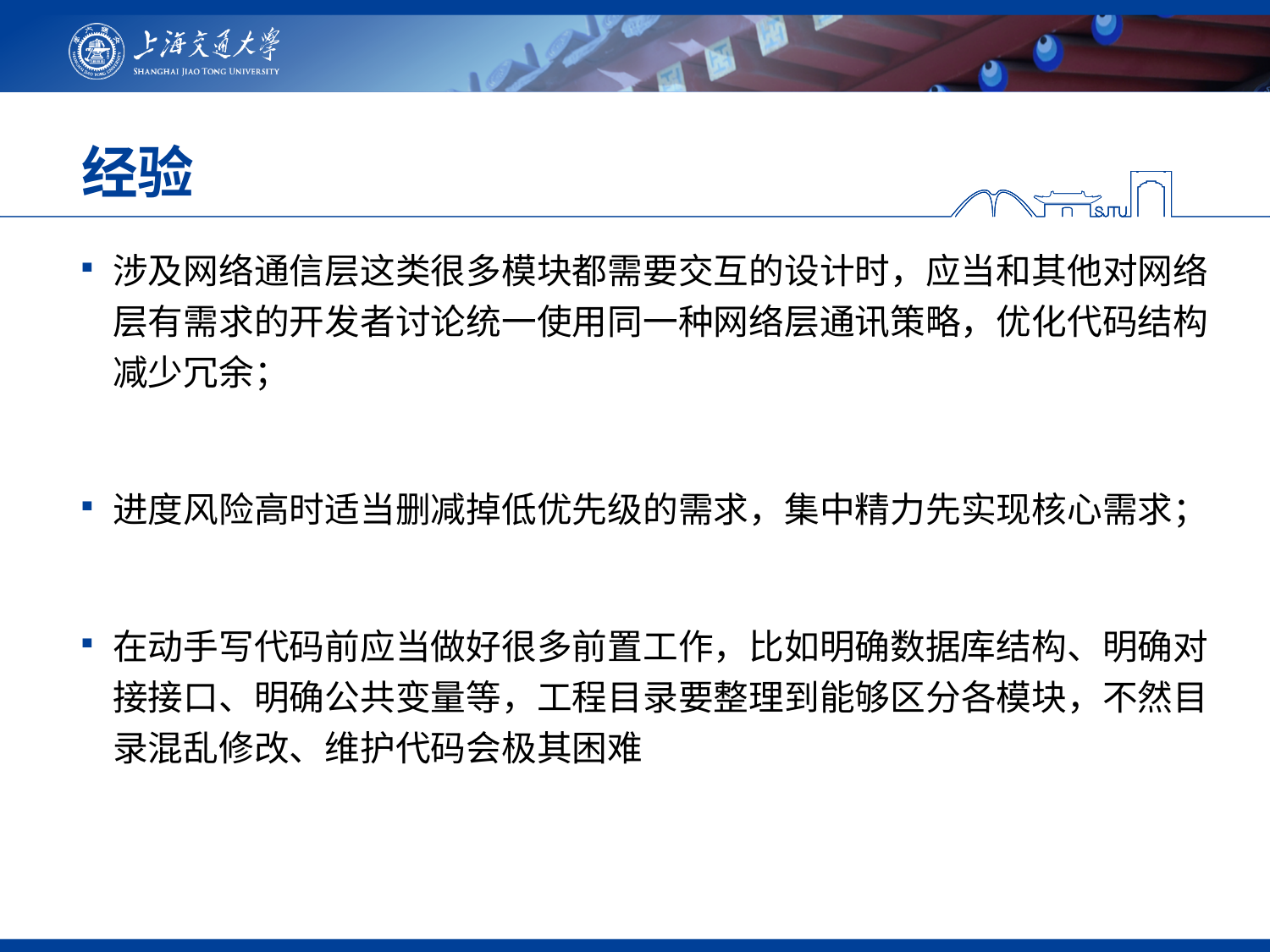

# 经验
涉及网络通信层这类很多模块都需要交互的设计时，应当和其他对网络层有需求的开发者讨论统一使用同一种网络层通讯策略，优化代码结构减少冗余；

进度风险高时适当删减掉低优先级的需求，集中精力先实现核心需求；

在动手写代码前应当做好很多前置工作，比如明确数据库结构、明确对接接口、明确公共变量等，工程目录要整理到能够区分各模块，不然目录混乱修改、维护代码会极其困难